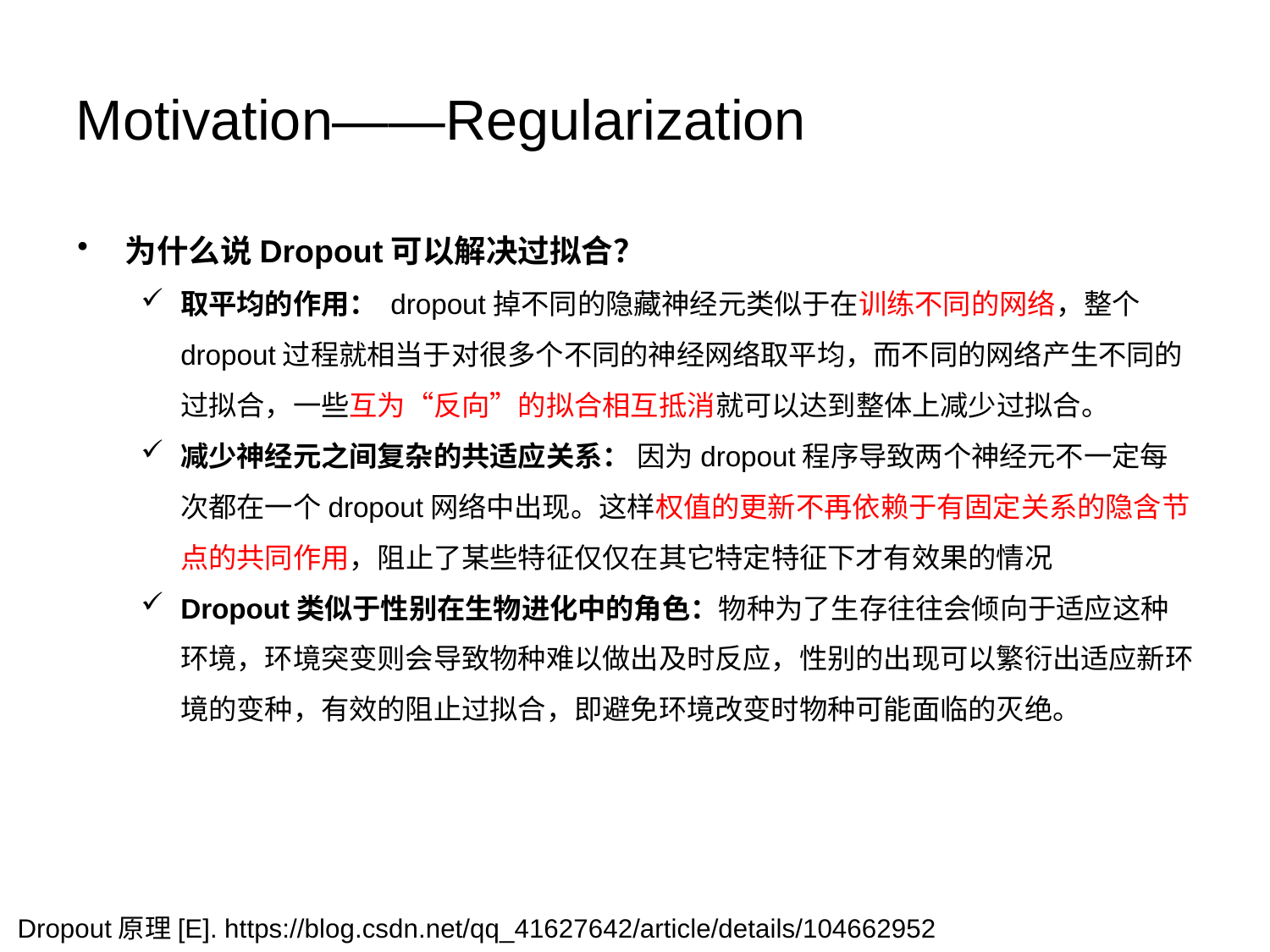

# Motivation——Regularization
为什么说Dropout可以解决过拟合？
取平均的作用： dropout掉不同的隐藏神经元类似于在训练不同的网络，整个dropout过程就相当于对很多个不同的神经网络取平均，而不同的网络产生不同的过拟合，一些互为“反向”的拟合相互抵消就可以达到整体上减少过拟合。
减少神经元之间复杂的共适应关系： 因为dropout程序导致两个神经元不一定每次都在一个dropout网络中出现。这样权值的更新不再依赖于有固定关系的隐含节点的共同作用，阻止了某些特征仅仅在其它特定特征下才有效果的情况
Dropout类似于性别在生物进化中的角色：物种为了生存往往会倾向于适应这种环境，环境突变则会导致物种难以做出及时反应，性别的出现可以繁衍出适应新环境的变种，有效的阻止过拟合，即避免环境改变时物种可能面临的灭绝。

6
Dropout原理[E]. https://blog.csdn.net/qq_41627642/article/details/104662952